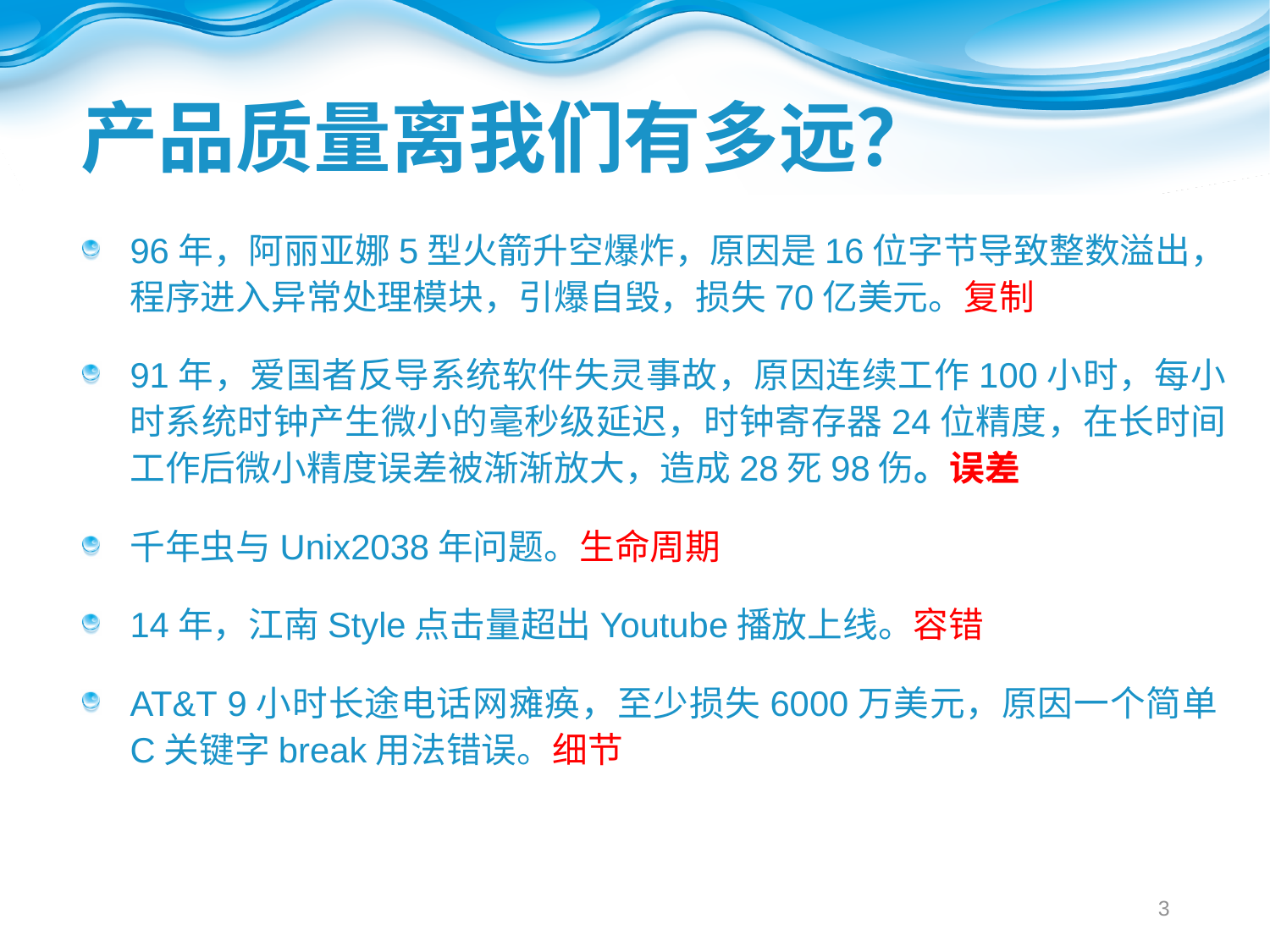

# 产品质量离我们有多远？
96年，阿丽亚娜5型火箭升空爆炸，原因是16位字节导致整数溢出，程序进入异常处理模块，引爆自毁，损失70亿美元。复制
91年，爱国者反导系统软件失灵事故，原因连续工作100小时，每小时系统时钟产生微小的毫秒级延迟，时钟寄存器24位精度，在长时间工作后微小精度误差被渐渐放大，造成28死98伤。误差
千年虫与Unix2038年问题。生命周期
14年，江南Style点击量超出Youtube播放上线。容错
AT&T 9小时长途电话网瘫痪，至少损失6000万美元，原因一个简单C关键字break用法错误。细节
3